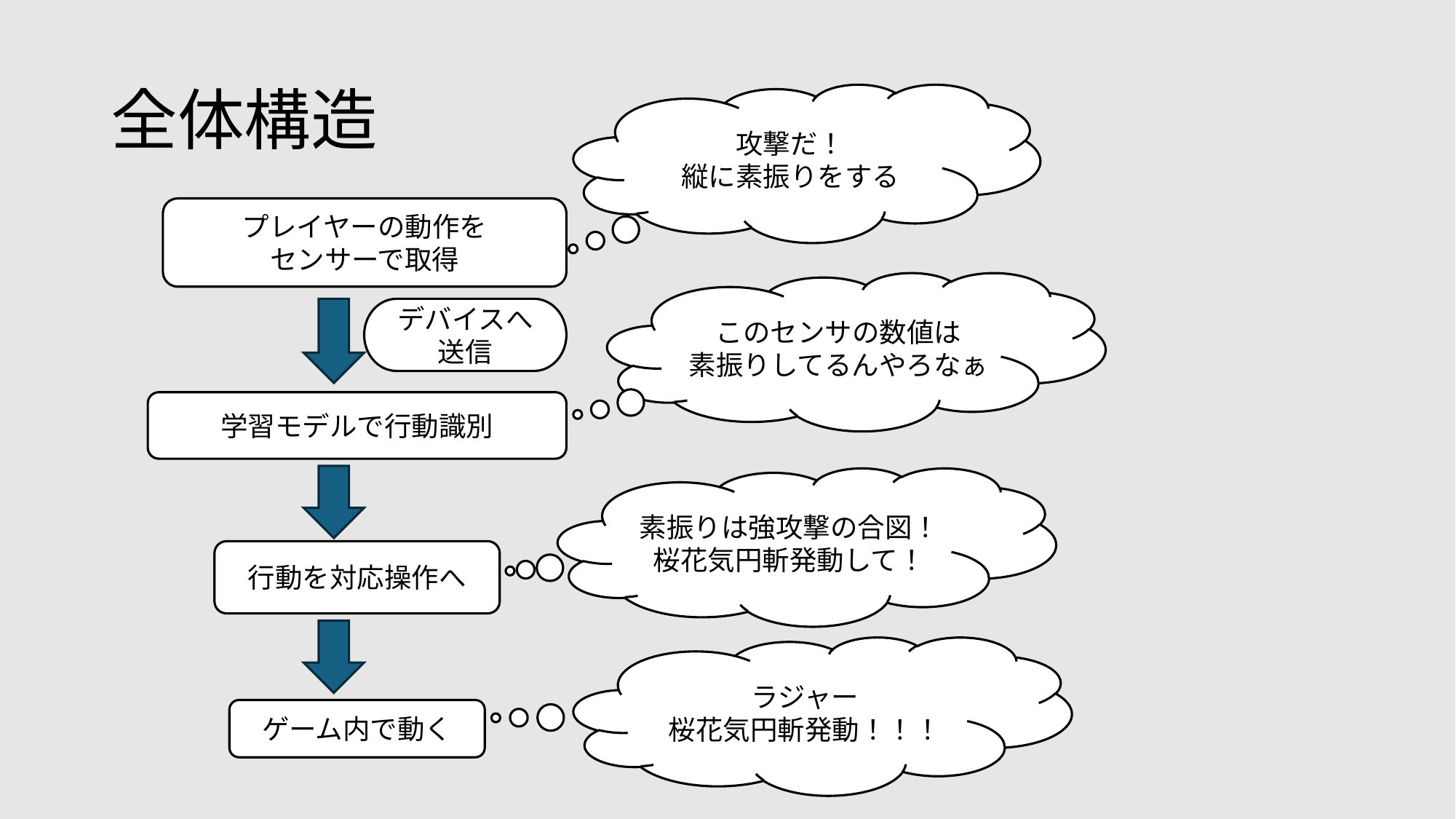

# 全体構造
攻撃だ！
縦に素振りをする
プレイヤーの動作を
センサーで取得
このセンサの数値は
素振りしてるんやろなぁ

デバイスへ
送信
学習モデルで行動識別

素振りは強攻撃の合図！
桜花気円斬発動して！
行動を対応操作へ

ラジャー
桜花気円斬発動！！！
ゲーム内で動く